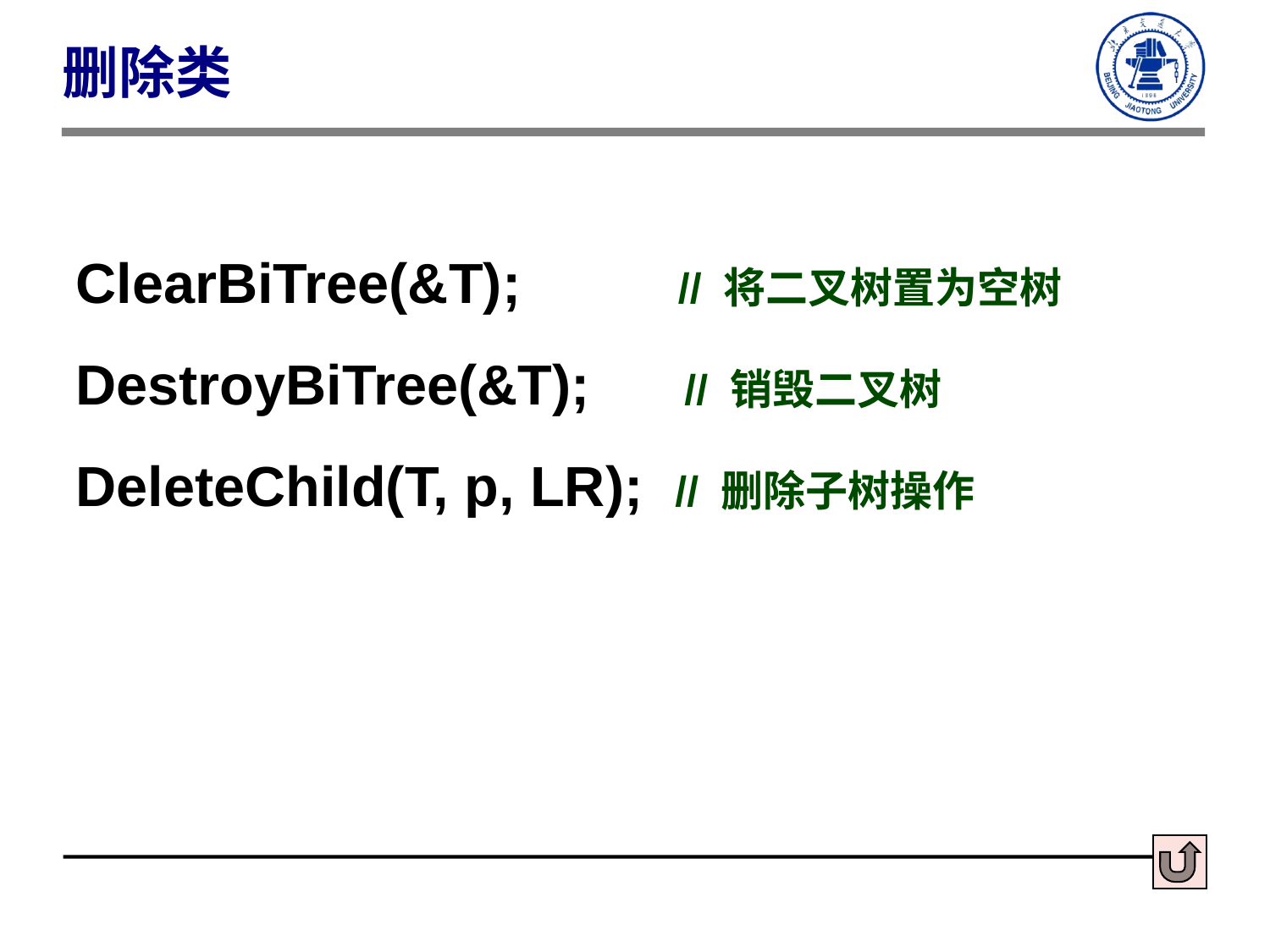

删除类
ClearBiTree(&T);          // 将二叉树置为空树
DestroyBiTree(&T);      // 销毁二叉树
DeleteChild(T, p, LR);  // 删除子树操作